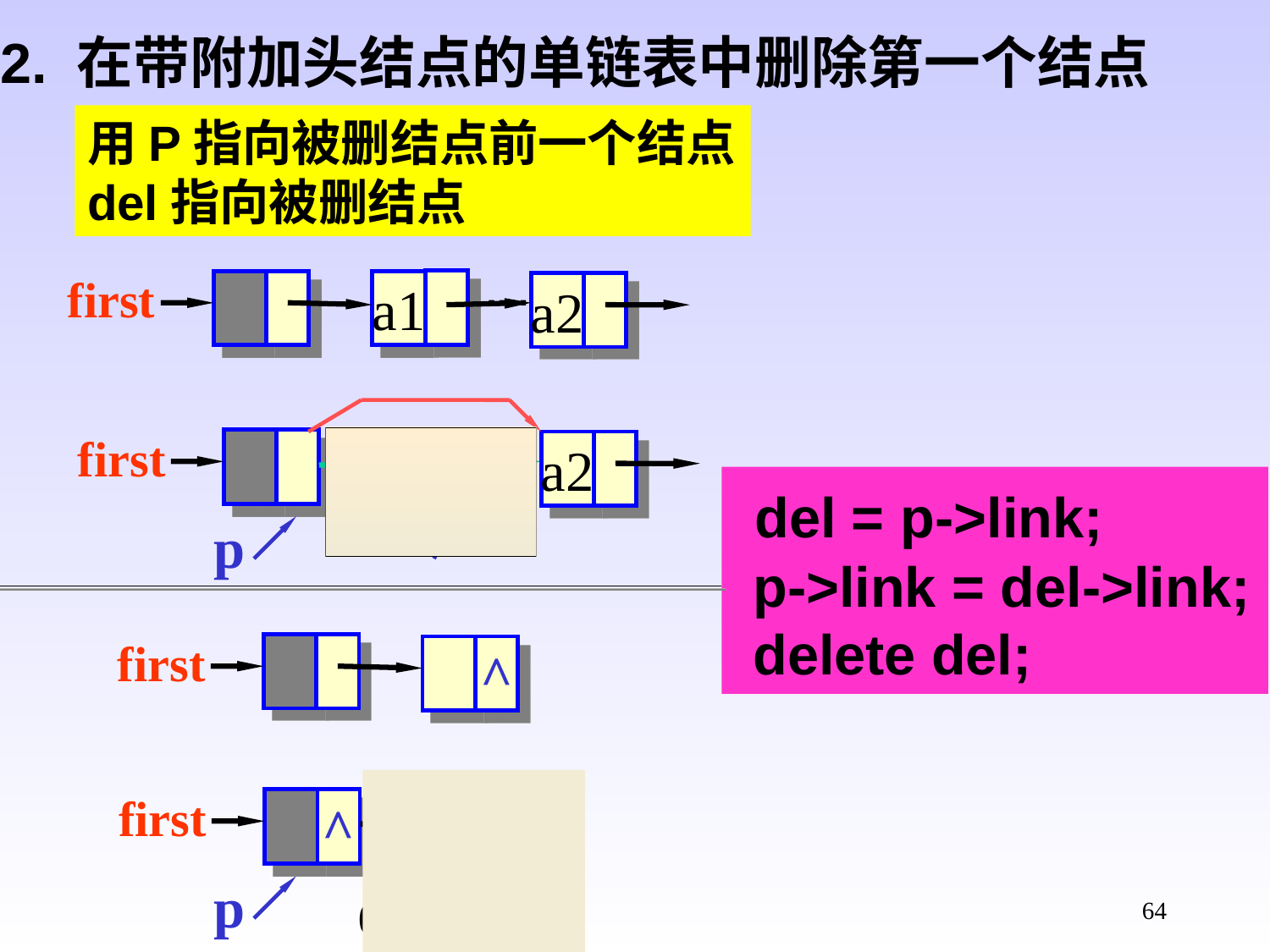

2. 在带附加头结点的单链表中删除第一个结点
用P指向被删结点前一个结点
del指向被删结点
first

a1
a2

first

a1

a2

 del = p->link;
 p->link = del->link;
 delete del;
del
p

first

^

first

^

p
del

64